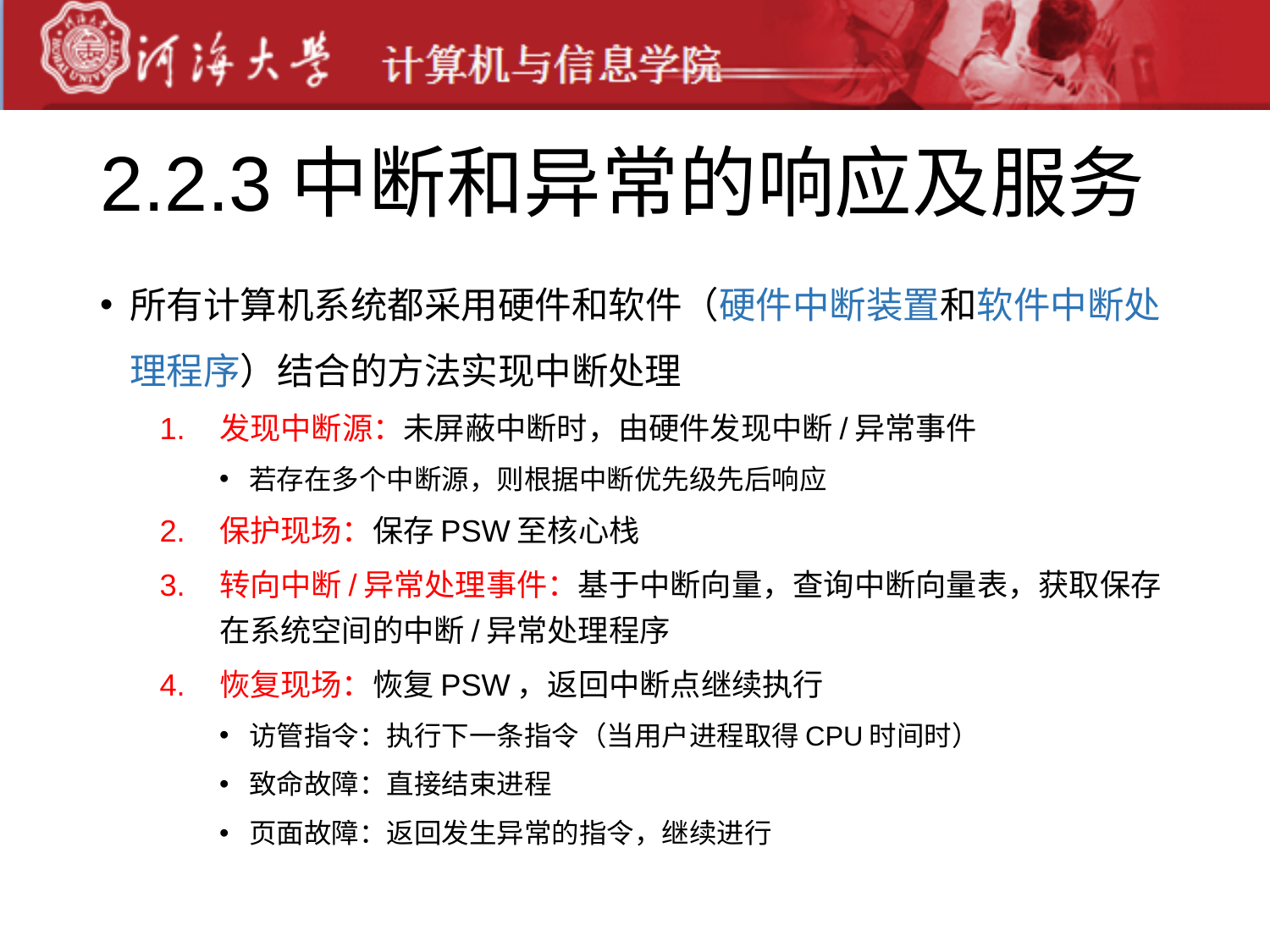

# 2.2.3中断和异常的响应及服务
所有计算机系统都采用硬件和软件（硬件中断装置和软件中断处理程序）结合的方法实现中断处理
发现中断源：未屏蔽中断时，由硬件发现中断/异常事件
若存在多个中断源，则根据中断优先级先后响应
保护现场：保存PSW至核心栈
转向中断/异常处理事件：基于中断向量，查询中断向量表，获取保存在系统空间的中断/异常处理程序
恢复现场：恢复PSW，返回中断点继续执行
访管指令：执行下一条指令（当用户进程取得CPU时间时）
致命故障：直接结束进程
页面故障：返回发生异常的指令，继续进行